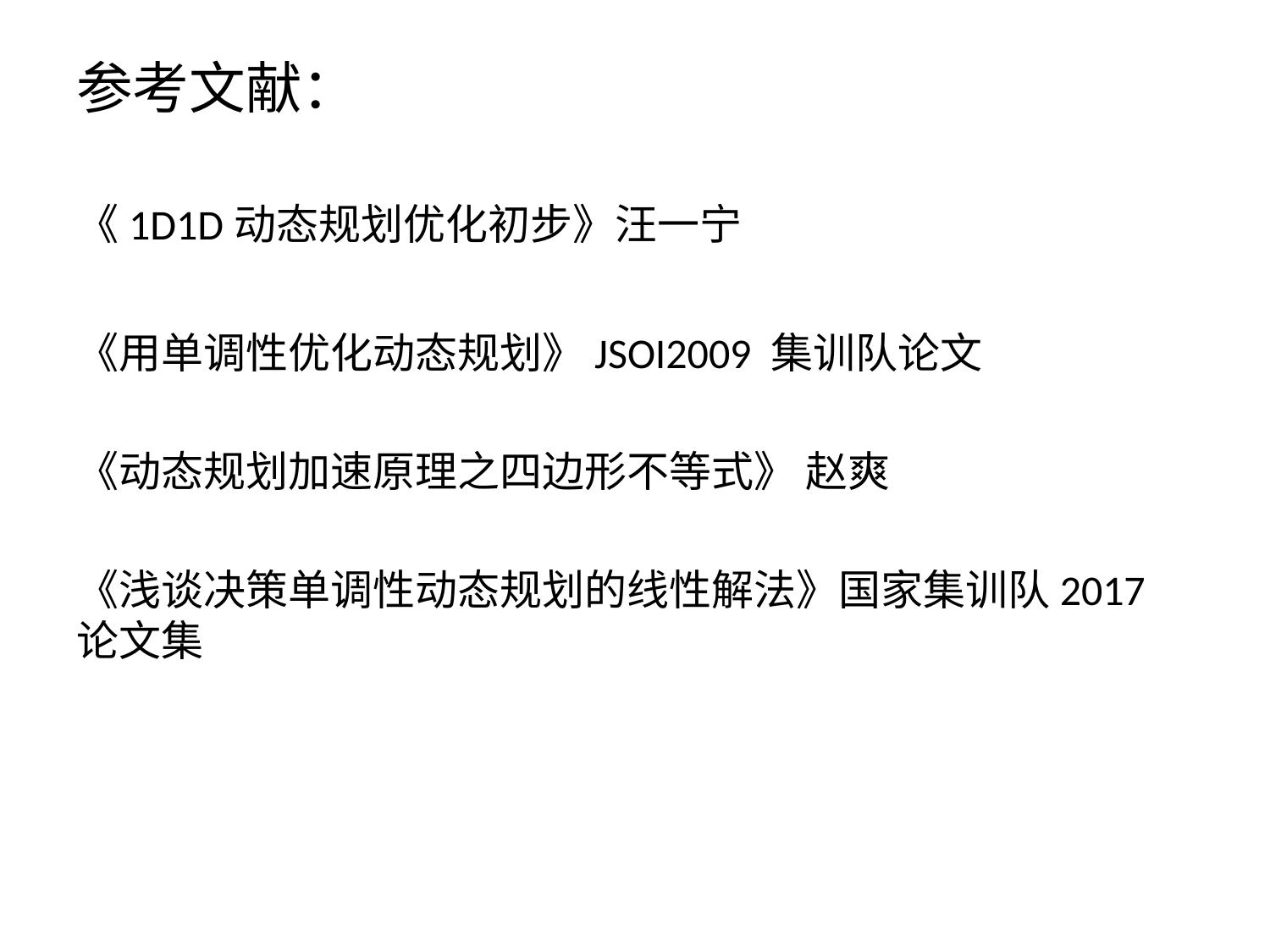

参考文献：

《1D1D动态规划优化初步》汪一宁

《用单调性优化动态规划》JSOI2009 集训队论文

《动态规划加速原理之四边形不等式》 赵爽

《浅谈决策单调性动态规划的线性解法》国家集训队2017论文集